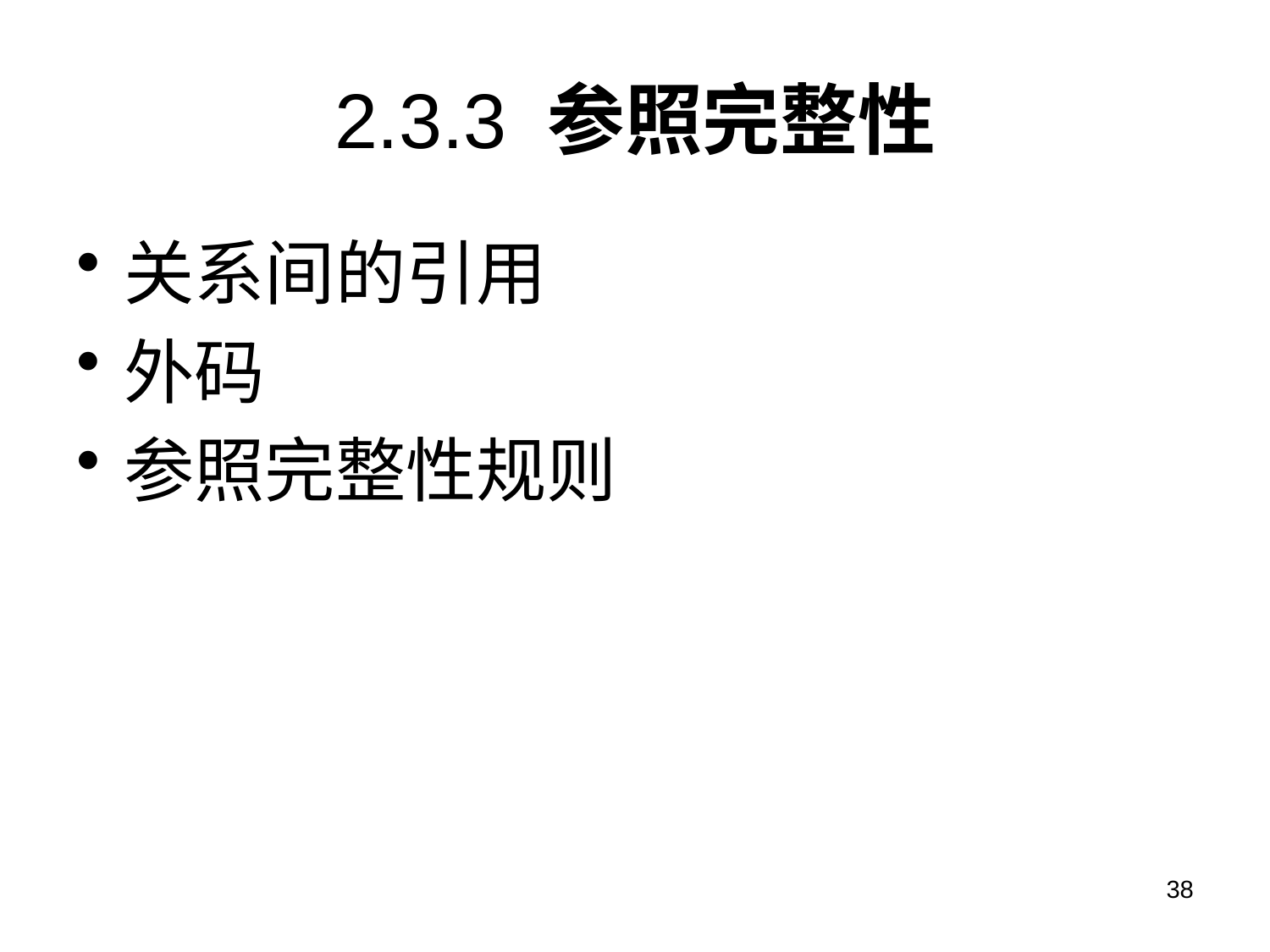

# 2.3.3 参照完整性
关系间的引用
外码
参照完整性规则

38